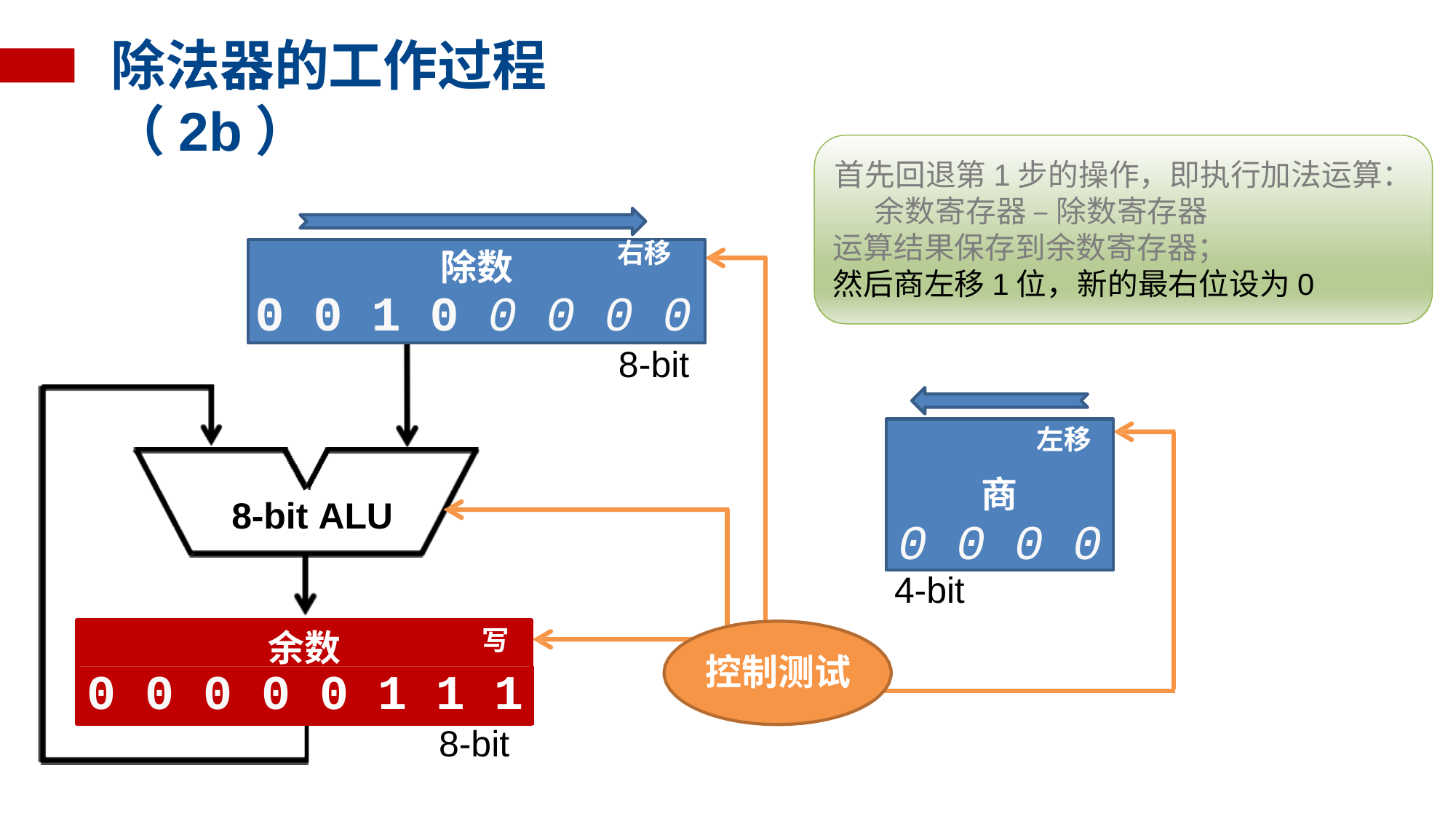

# 除法器的工作过程（2b）

首先回退第1步的操作，即执行加法运算： 余数寄存器 – 除数寄存器
运算结果保存到余数寄存器；
然后商左移1位，新的最右位设为0

右移

除数

0 0 1 0 0 0 0 0
8-bit

左移

商
8-bit ALU

0 0 0 0

4-bit

写
余数

控制测试
0 0 0 0 0 1 1 1

8-bit